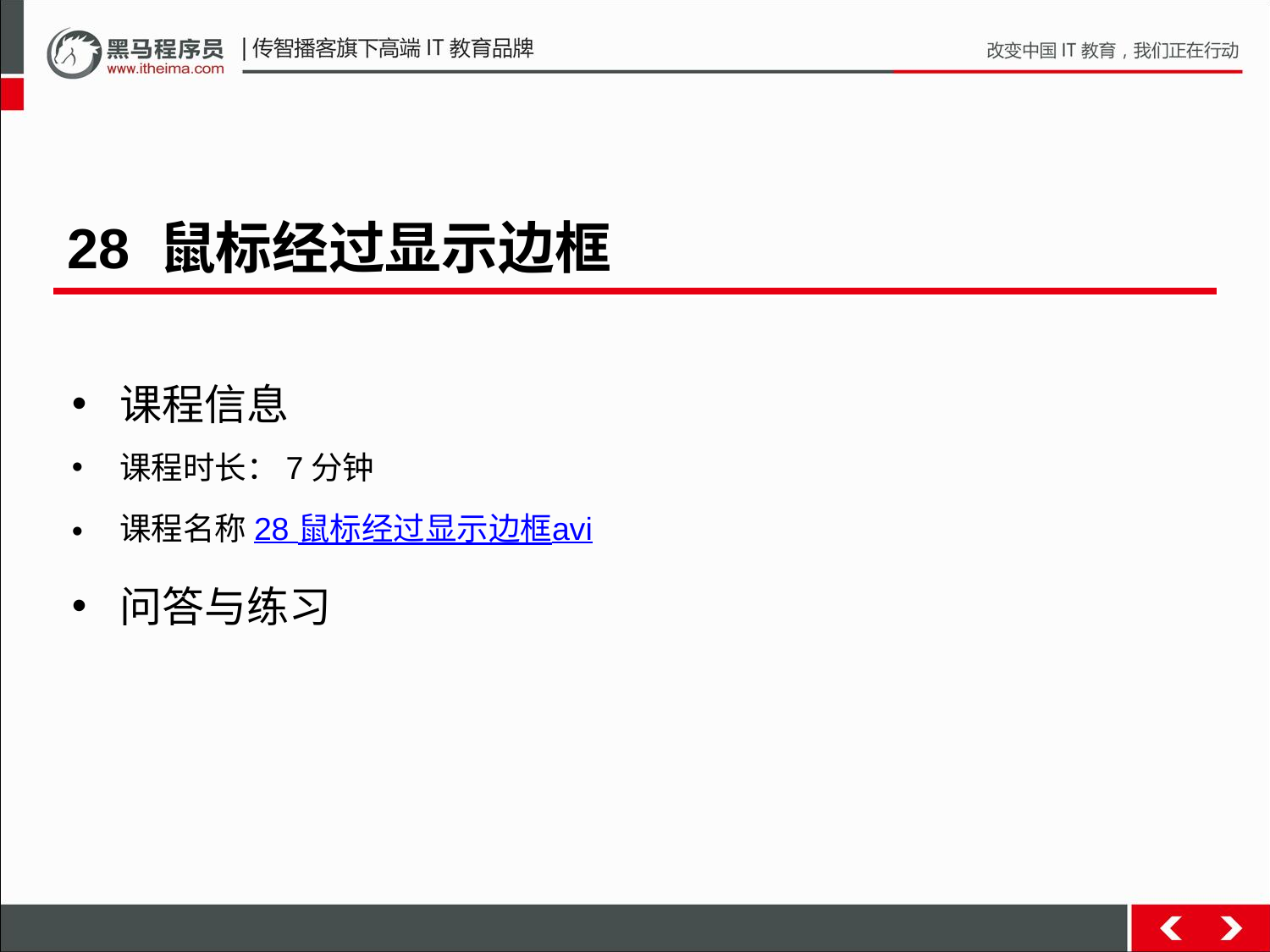

28 鼠标经过显示边框
课程信息
课程时长：7分钟
课程名称28 鼠标经过显示边框avi
问答与练习